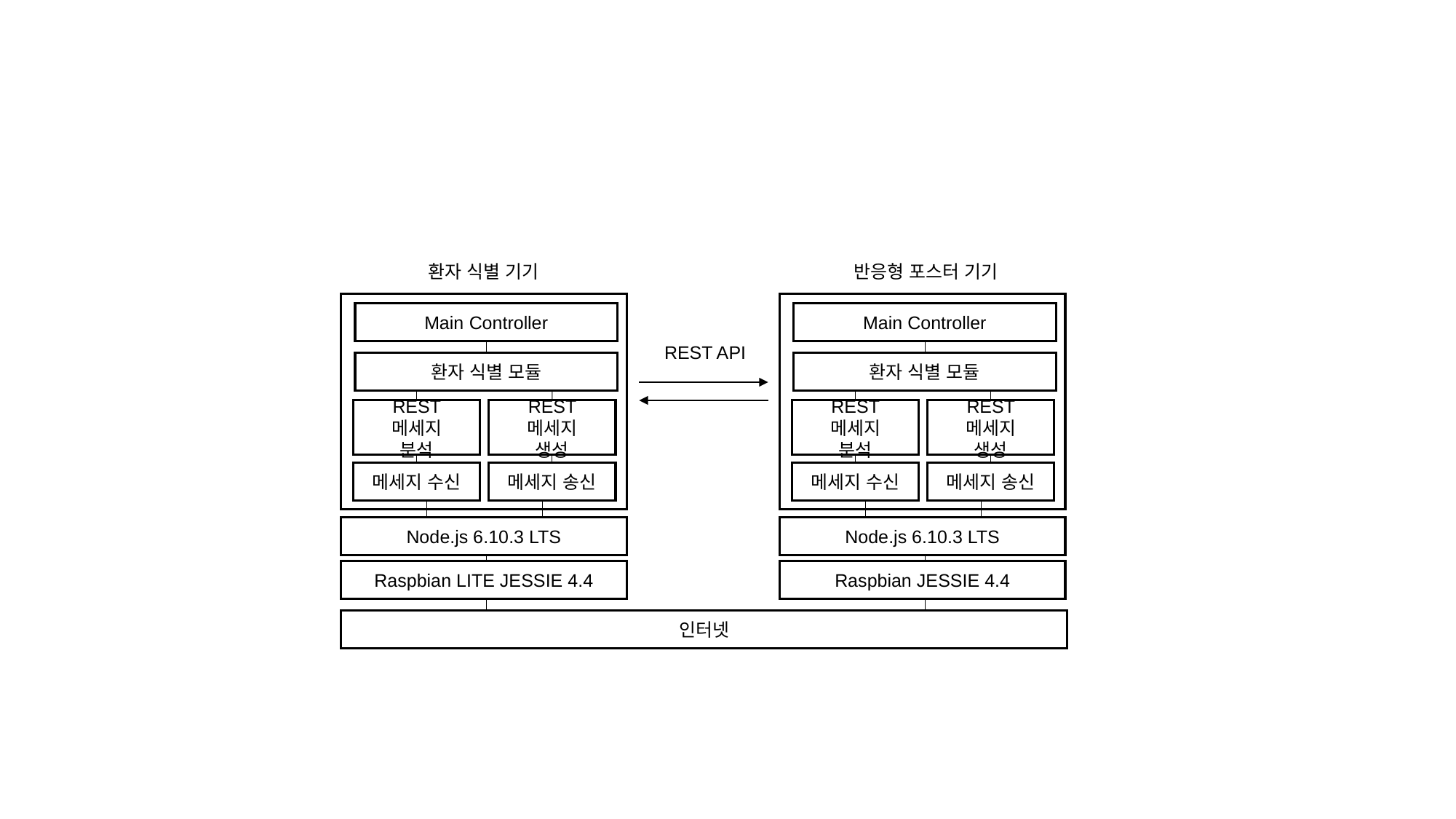

환자 식별 기기
반응형 포스터 기기

Main Controller
Main Controller
REST API
환자 식별 모듈
환자 식별 모듈
REST 메세지
분석
REST 메세지
생성
REST 메세지
분석
REST 메세지
생성
메세지 수신
메세지 송신
메세지 수신
메세지 송신
Node.js 6.10.3 LTS
Node.js 6.10.3 LTS
Raspbian LITE JESSIE 4.4
Raspbian JESSIE 4.4
인터넷